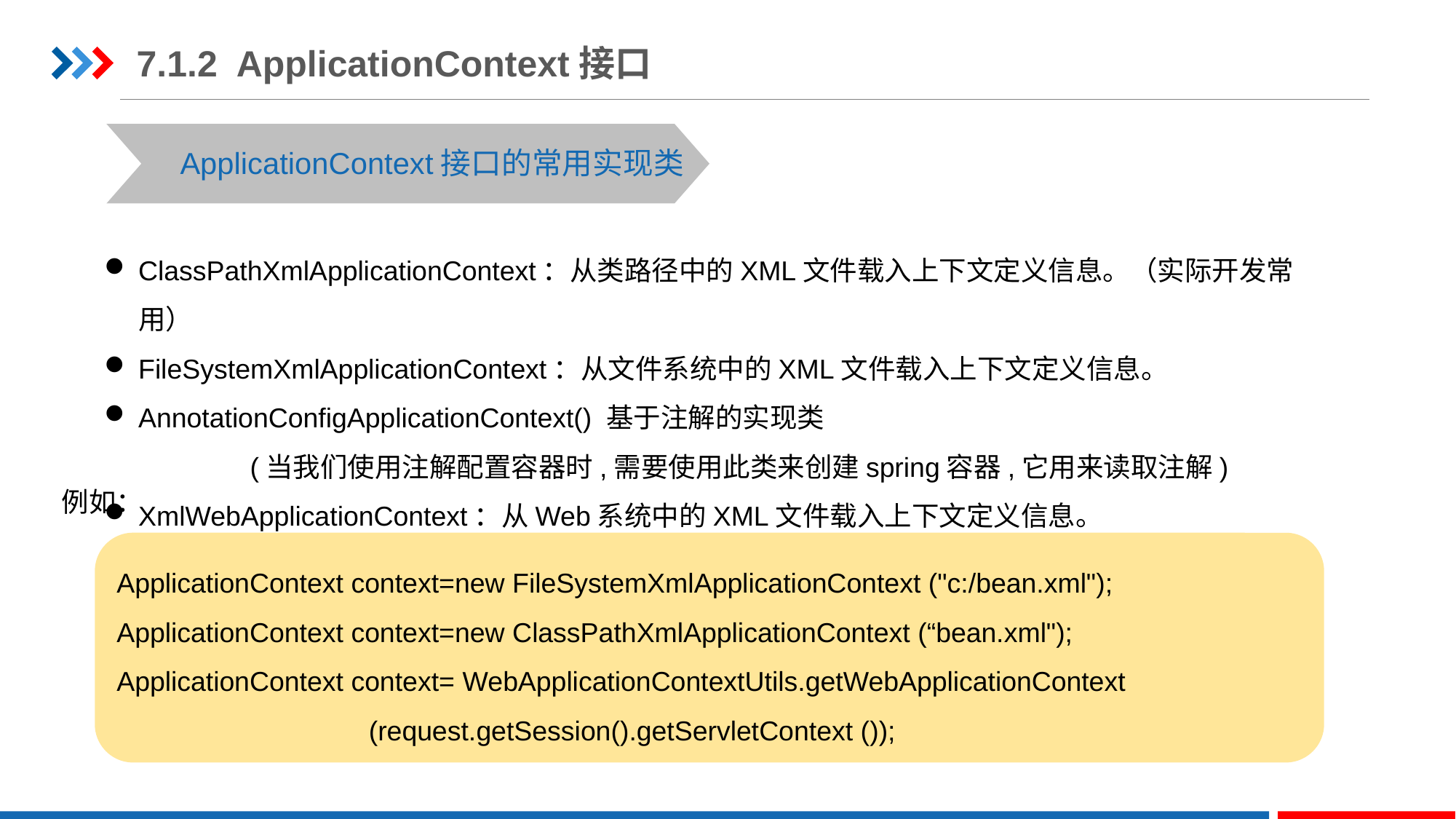

7.1.2  ApplicationContext接口

ApplicationContext接口的常用实现类
ClassPathXmlApplicationContext：从类路径中的XML文件载入上下文定义信息。（实际开发常用）
FileSystemXmlApplicationContext：从文件系统中的XML文件载入上下文定义信息。
AnnotationConfigApplicationContext() 基于注解的实现类
                 (当我们使用注解配置容器时,需要使用此类来创建spring容器,它用来读取注解)
XmlWebApplicationContext：从Web系统中的XML文件载入上下文定义信息。
例如：
ApplicationContext context=new FileSystemXmlApplicationContext ("c:/bean.xml");
ApplicationContext context=new ClassPathXmlApplicationContext (“bean.xml");
ApplicationContext context= WebApplicationContextUtils.getWebApplicationContext
                                 (request.getSession().getServletContext ());